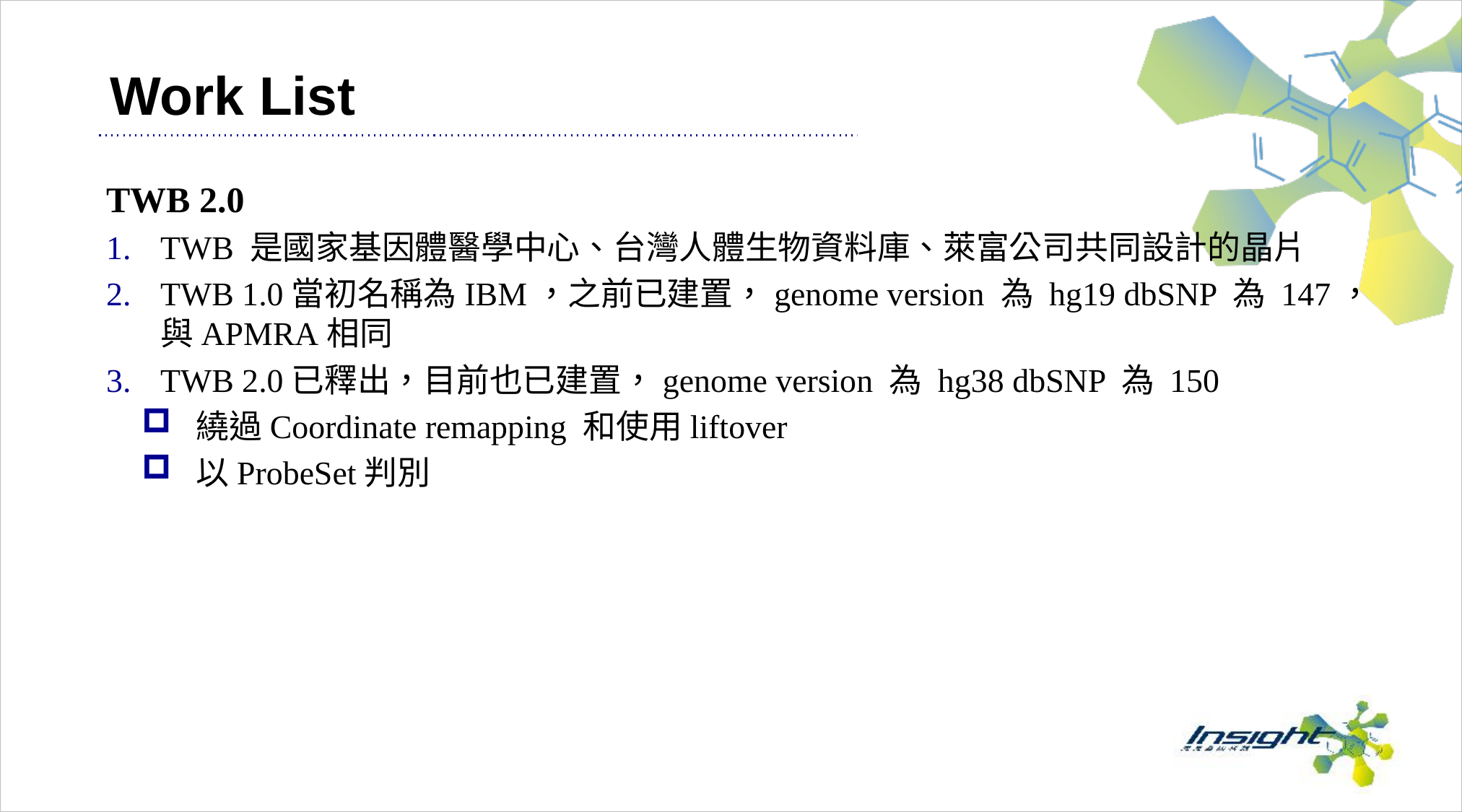

# Work List
TWB 2.0
TWB 是國家基因體醫學中心、台灣人體生物資料庫、萊富公司共同設計的晶片
TWB 1.0當初名稱為IBM，之前已建置，genome version 為 hg19 dbSNP 為 147，與APMRA相同
TWB 2.0已釋出，目前也已建置，genome version 為 hg38 dbSNP 為 150
繞過Coordinate remapping 和使用liftover
以ProbeSet判別